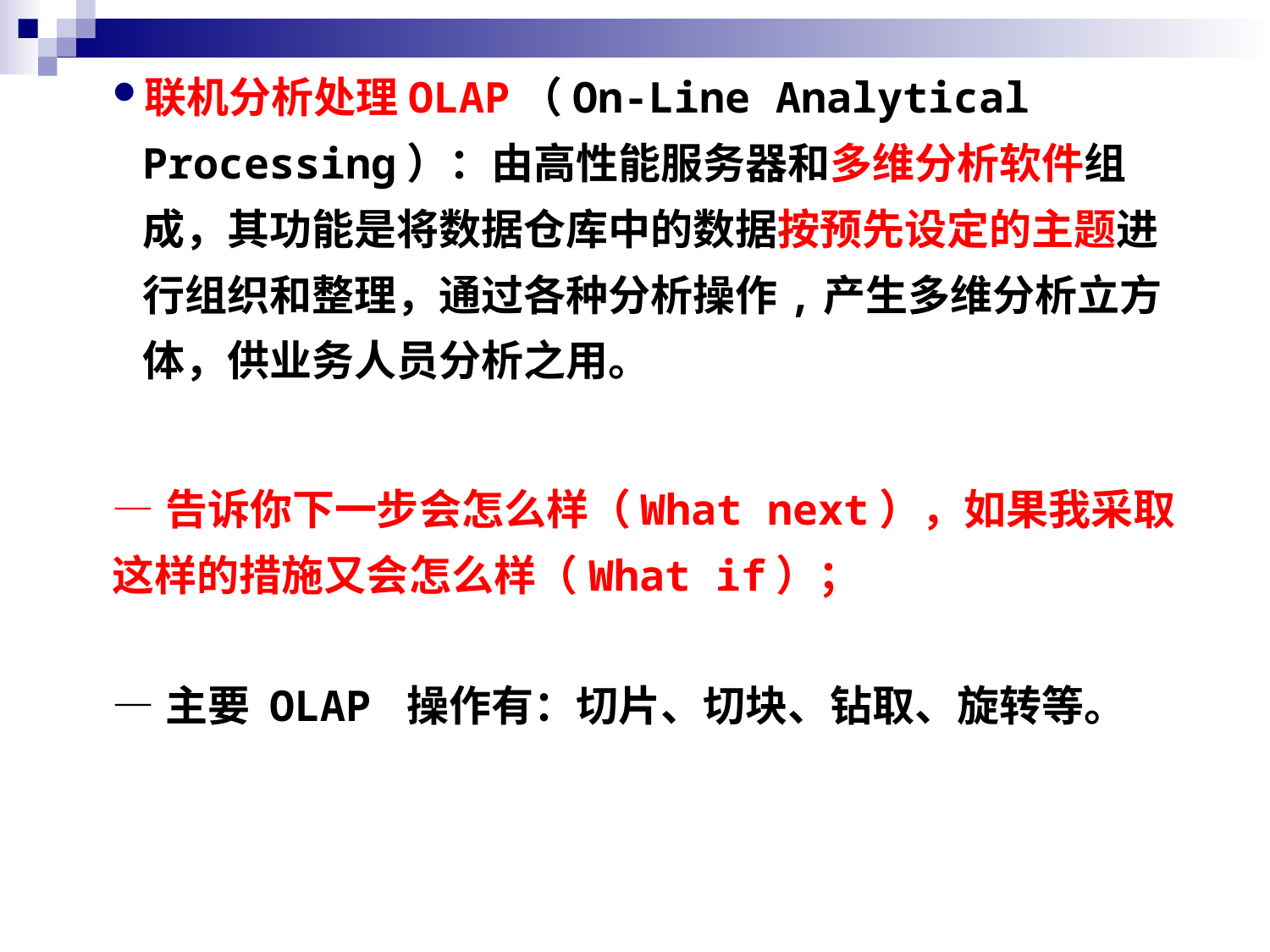

联机分析处理OLAP（On-Line Analytical Processing）：由高性能服务器和多维分析软件组成，其功能是将数据仓库中的数据按预先设定的主题进行组织和整理，通过各种分析操作,产生多维分析立方体，供业务人员分析之用。

—告诉你下一步会怎么样（What next），如果我采取这样的措施又会怎么样（What if）；

—主要 OLAP 操作有：切片、切块、钻取、旋转等。